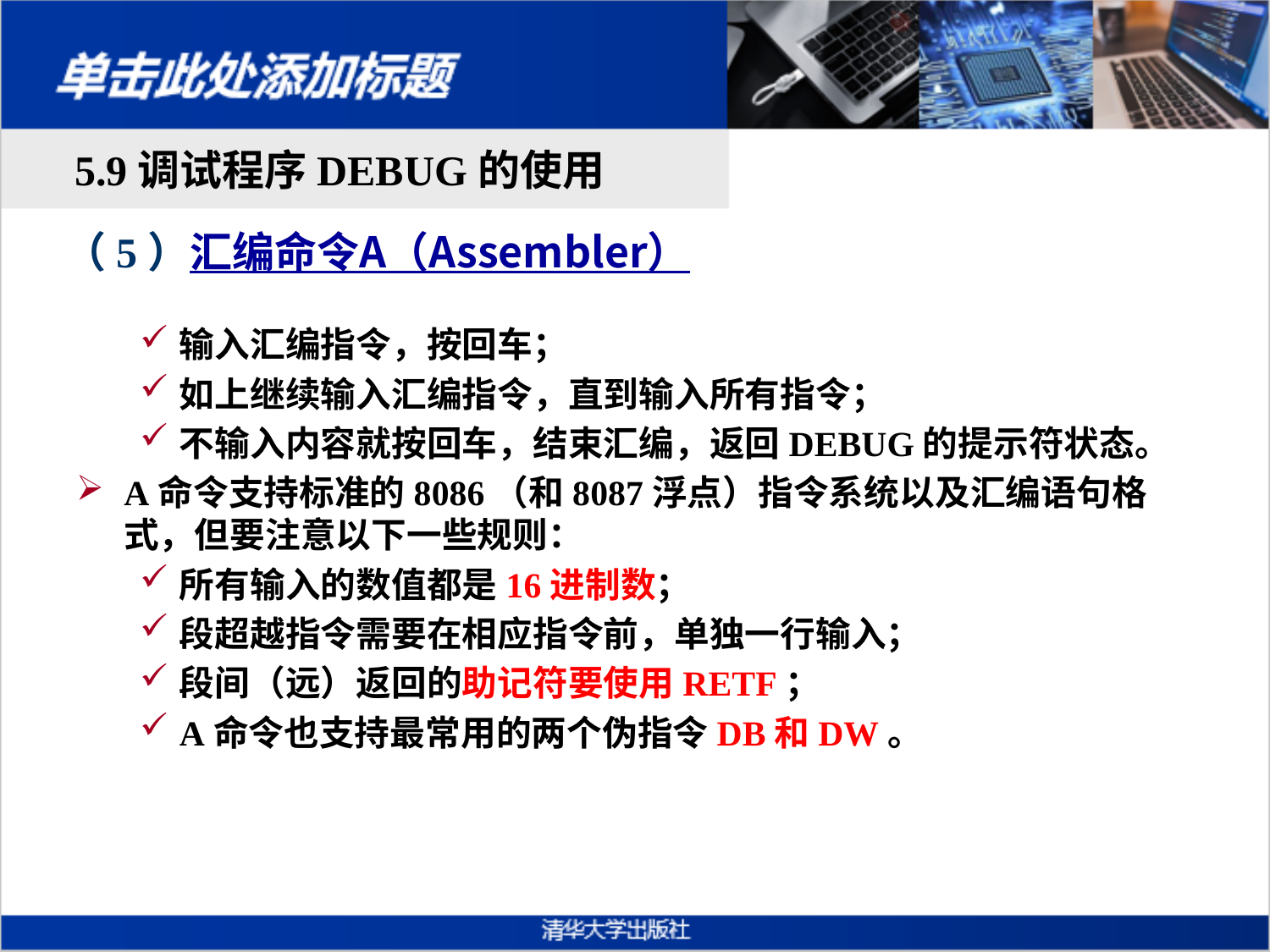

5.9调试程序DEBUG的使用
# （5）汇编命令A（Assembler）
输入汇编指令，按回车；
如上继续输入汇编指令，直到输入所有指令；
不输入内容就按回车，结束汇编，返回DEBUG的提示符状态。
A命令支持标准的8086（和8087浮点）指令系统以及汇编语句格式，但要注意以下一些规则：
所有输入的数值都是16进制数；
段超越指令需要在相应指令前，单独一行输入；
段间（远）返回的助记符要使用RETF；
A命令也支持最常用的两个伪指令DB和DW。